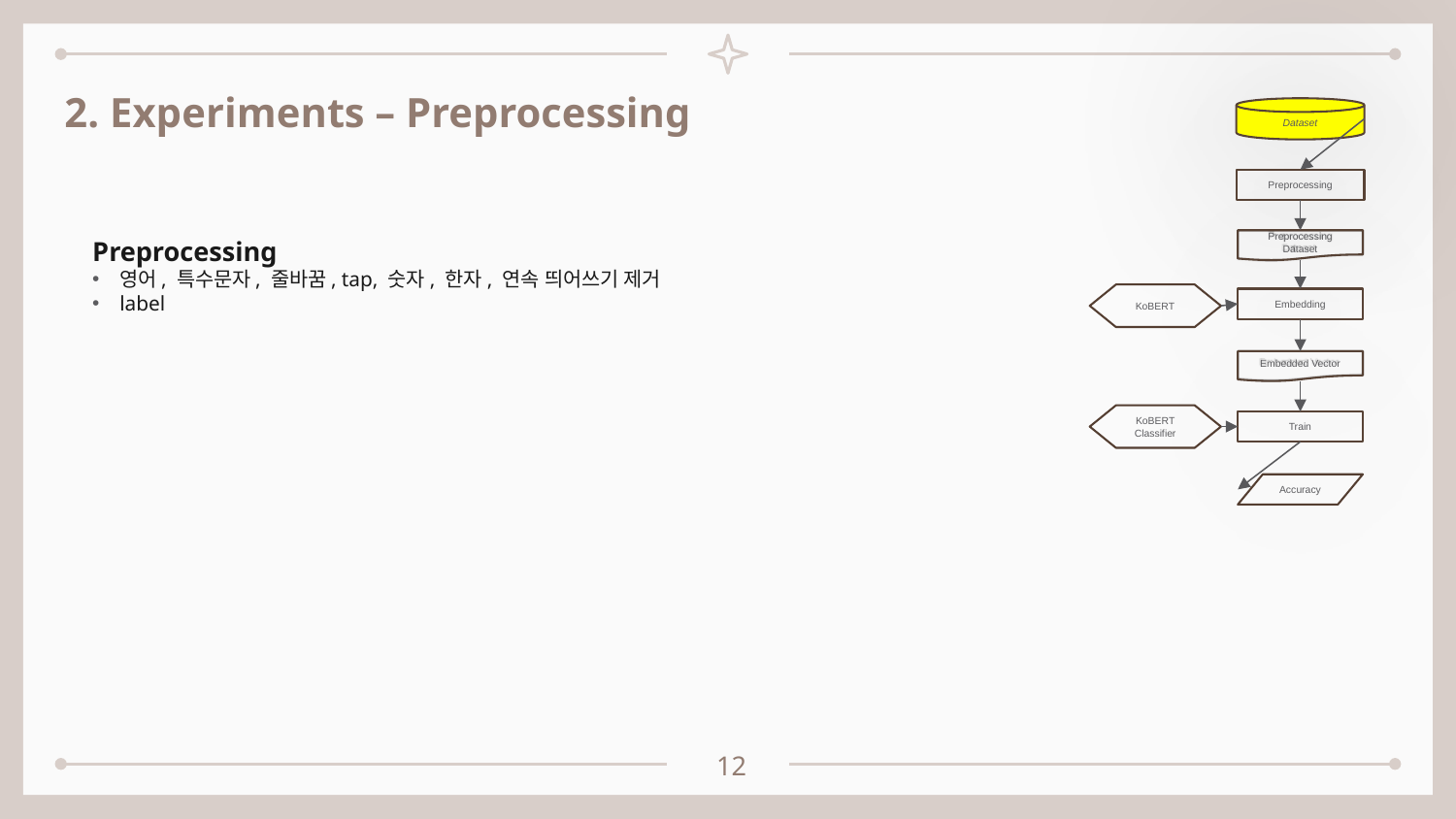

2. Experiments – Preprocessing
Dataset
Preprocessing
Preprocessing
영어, 특수문자, 줄바꿈, tap, 숫자, 한자, 연속 띄어쓰기 제거
label

Preprocessing
Dataset
KoBERT
Embedding
Embedded Vector
KoBERT Classifier
Train
Accuracy
12